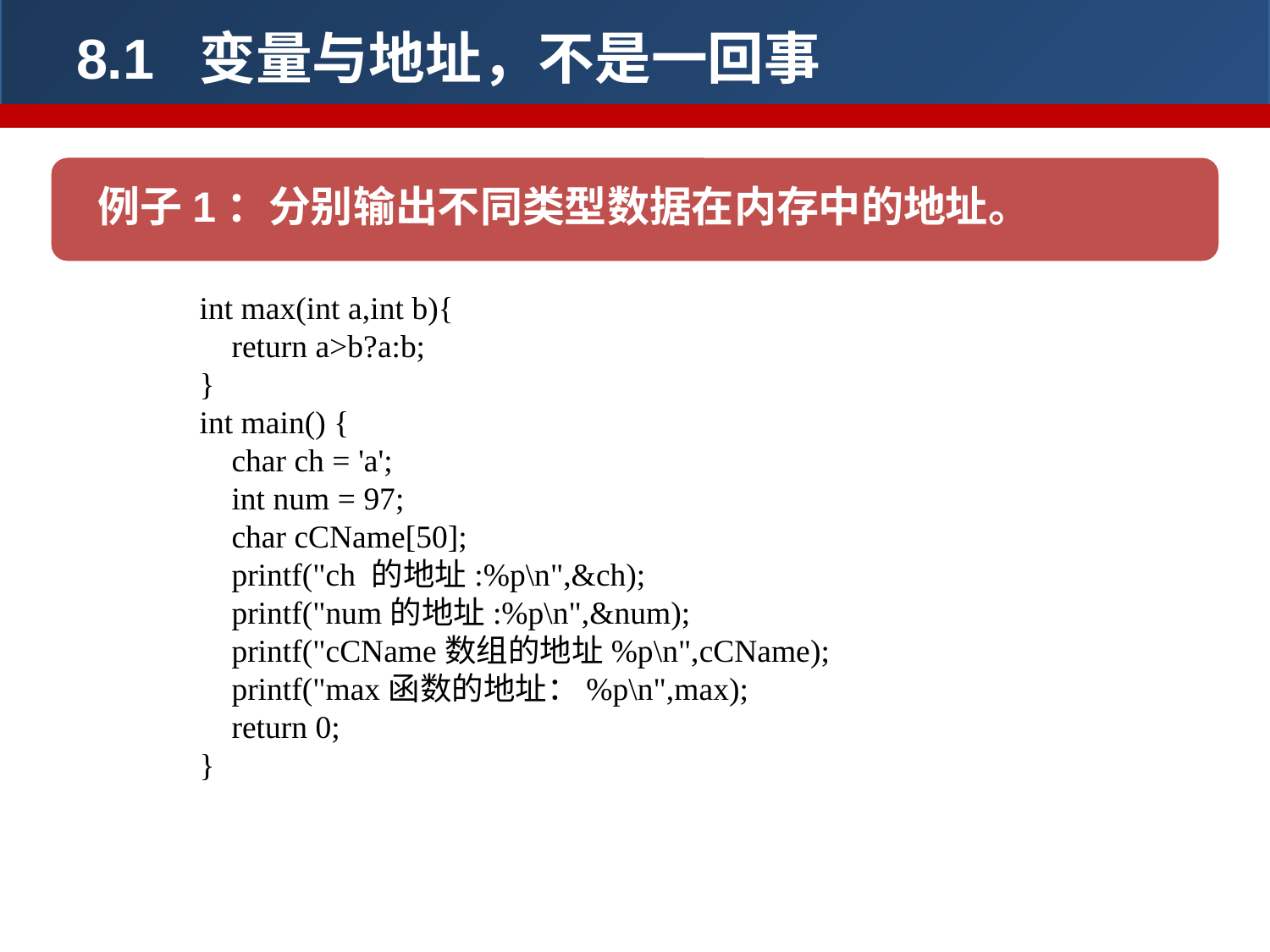

8.1  变量与地址，不是一回事
例子1：分别输出不同类型数据在内存中的地址。
	int max(int a,int b){
	    return a>b?a:b;
	}
	int main() {
	    char ch = 'a';
	    int num = 97;
	    char cCName[50];
	    printf("ch 的地址:%p\n",&ch);
	    printf("num的地址:%p\n",&num);
	    printf("cCName数组的地址%p\n",cCName);
	    printf("max函数的地址：%p\n",max);
	    return 0;
	}